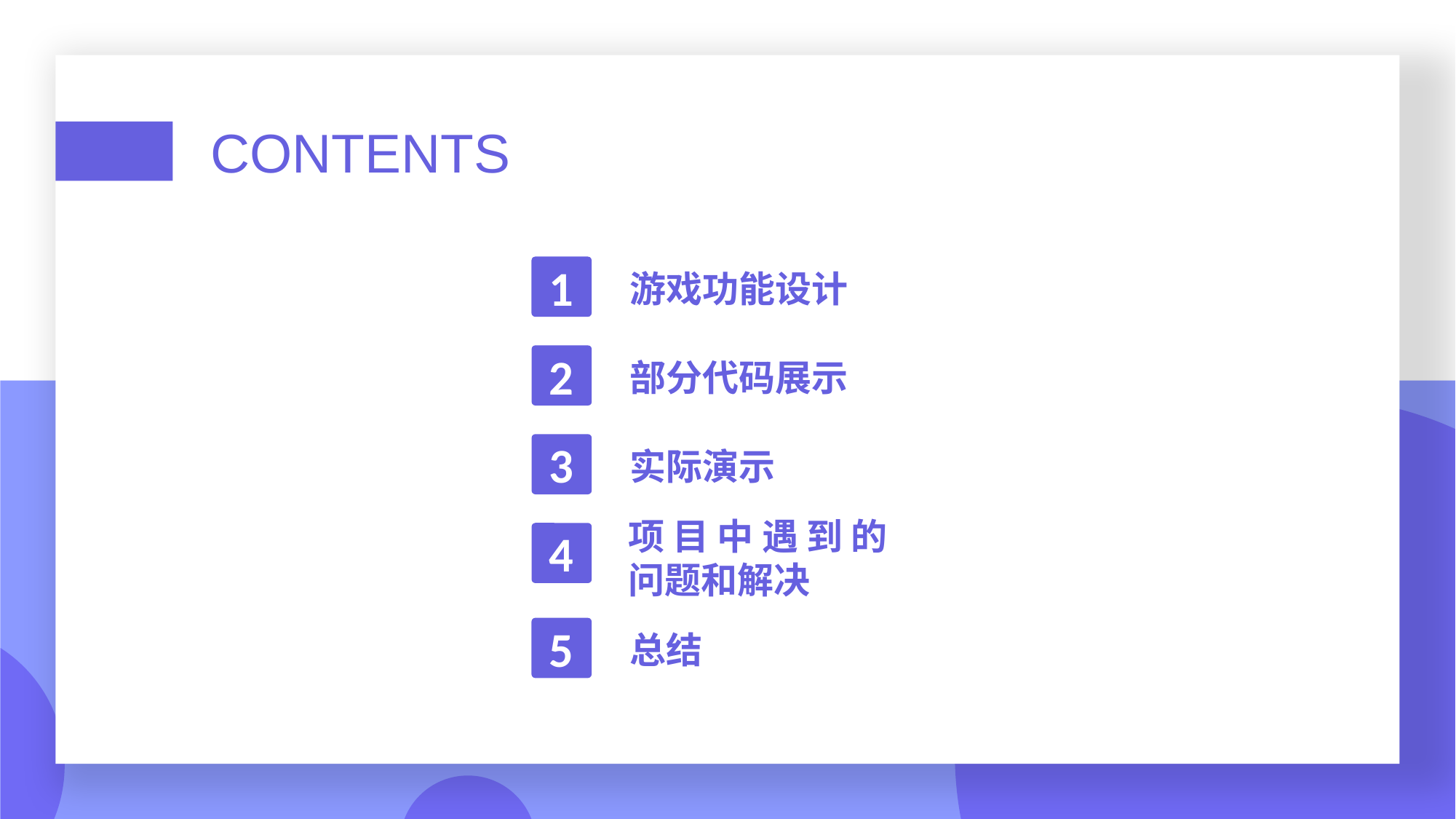

CONTENTS

1
游戏功能设计

2
部分代码展示

3
实际演示
项 目 中 遇 到 的问题和解决

4

5
总结